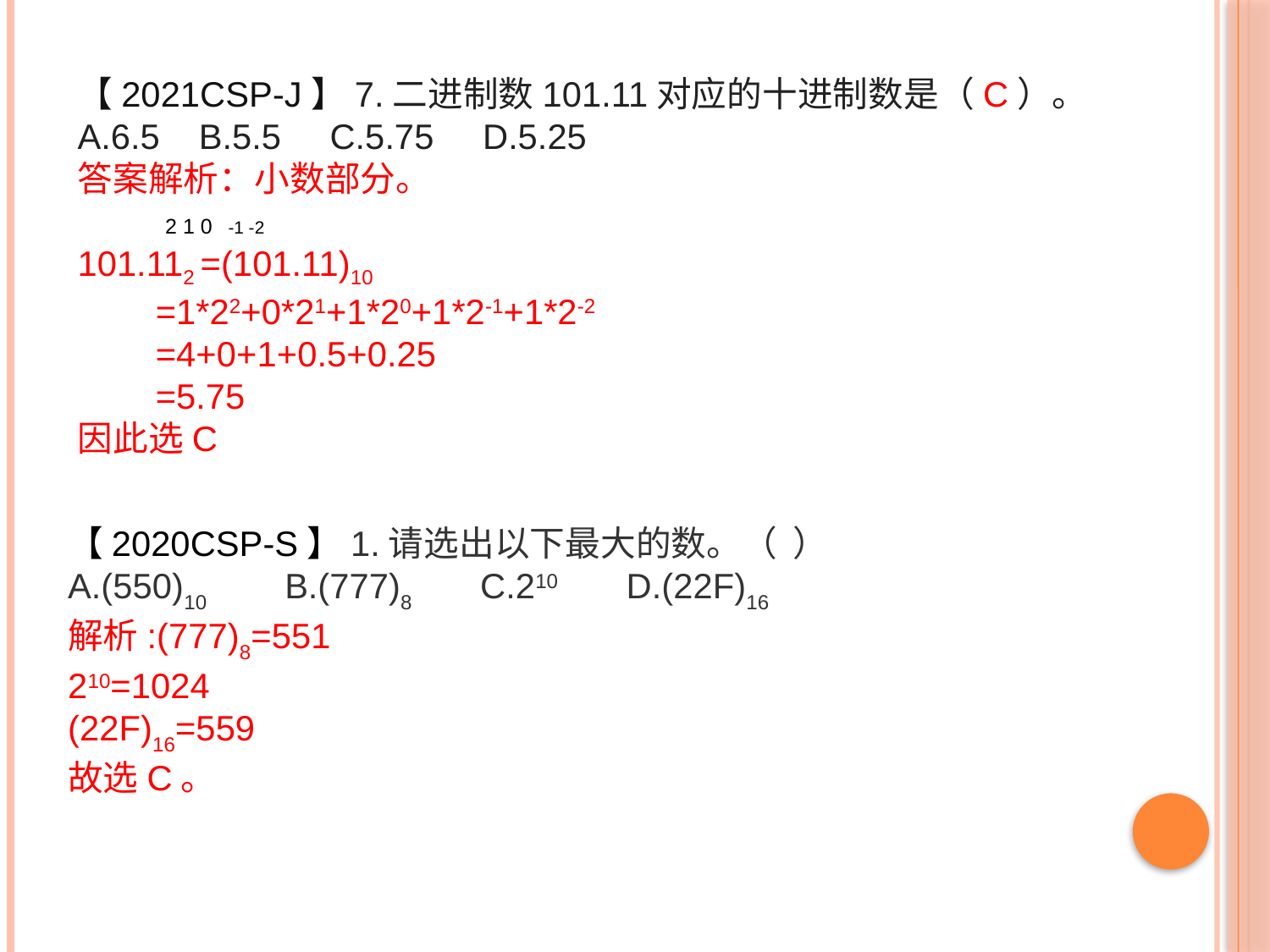

【2021CSP-J】7.二进制数101.11对应的十进制数是（C）。
A.6.5    B.5.5     C.5.75     D.5.25
答案解析：小数部分。
         2 1 0  -1 -2
101.112 =(101.11)10
        =1*22+0*21+1*20+1*2-1+1*2-2
        =4+0+1+0.5+0.25
        =5.75
因此选C
【2020CSP-S】1.请选出以下最大的数。（  ）
A.(550)10        B.(777)8       C.210       D.(22F)16
解析:(777)8=551
210=1024
(22F)16=559
故选C。